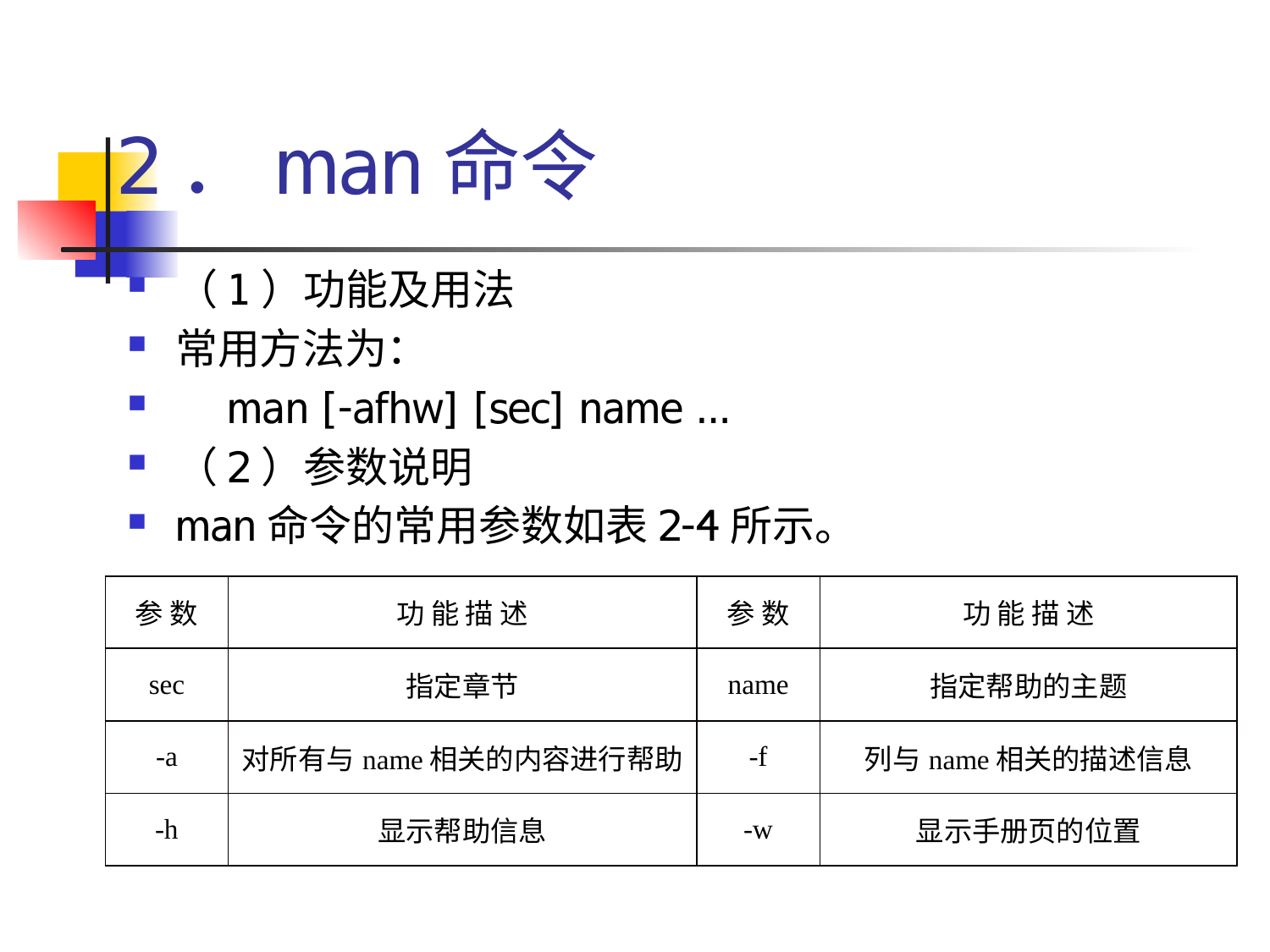

# 2．man命令
（1）功能及用法
常用方法为：
    man [-afhw] [sec] name …
（2）参数说明
man命令的常用参数如表2-4所示。
| 参 数 | 功 能 描 述 | 参 数 | 功 能 描 述 |
| --- | --- | --- | --- |
| sec | 指定章节 | name | 指定帮助的主题 |
| -a | 对所有与name相关的内容进行帮助 | -f | 列与name相关的描述信息 |
| -h | 显示帮助信息 | -w | 显示手册页的位置 |